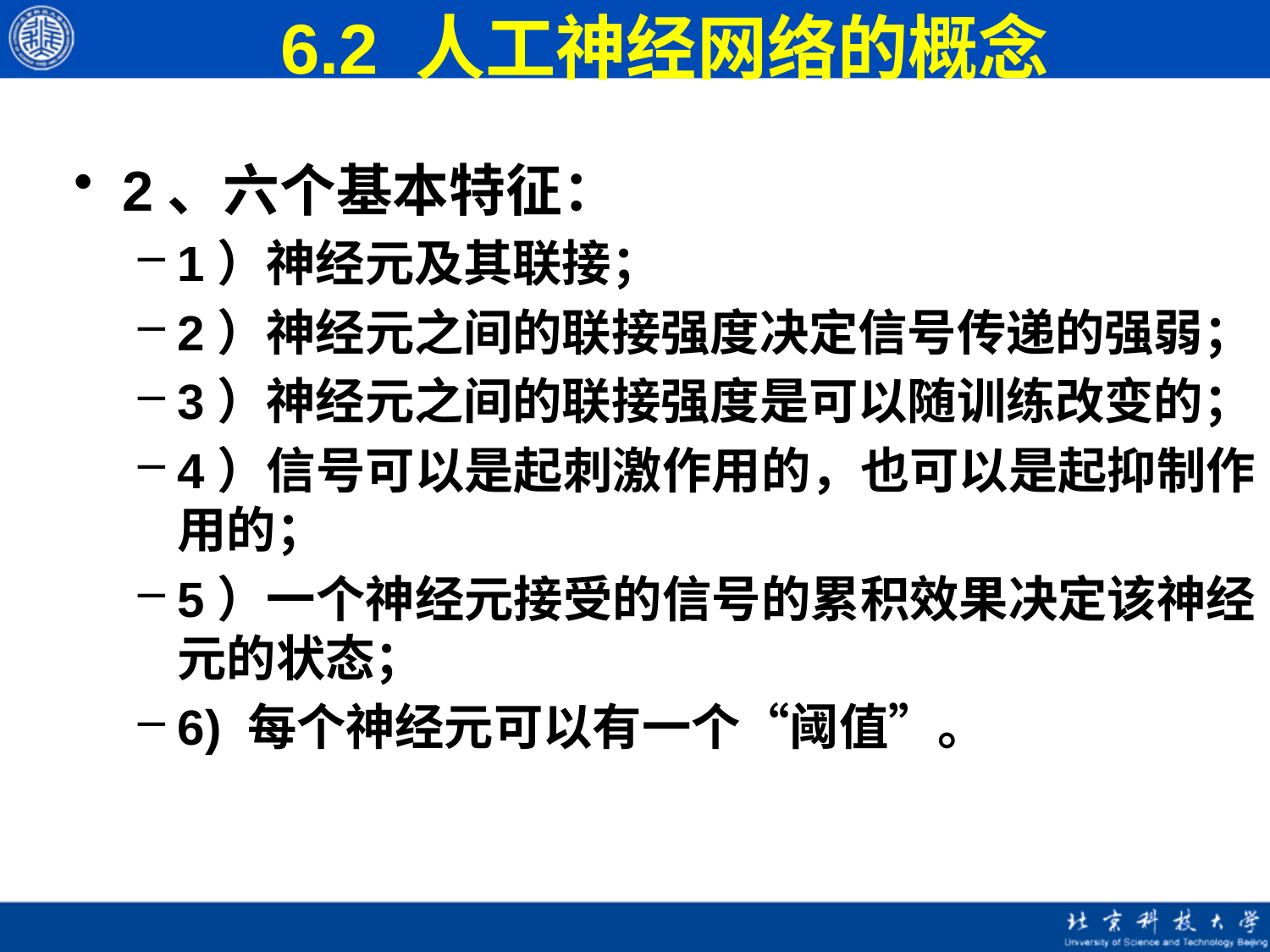

6.2 人工神经网络的概念
2、六个基本特征：
1）神经元及其联接；
2）神经元之间的联接强度决定信号传递的强弱；
3）神经元之间的联接强度是可以随训练改变的；
4）信号可以是起刺激作用的，也可以是起抑制作用的；
5）一个神经元接受的信号的累积效果决定该神经元的状态；
6) 每个神经元可以有一个“阈值”。